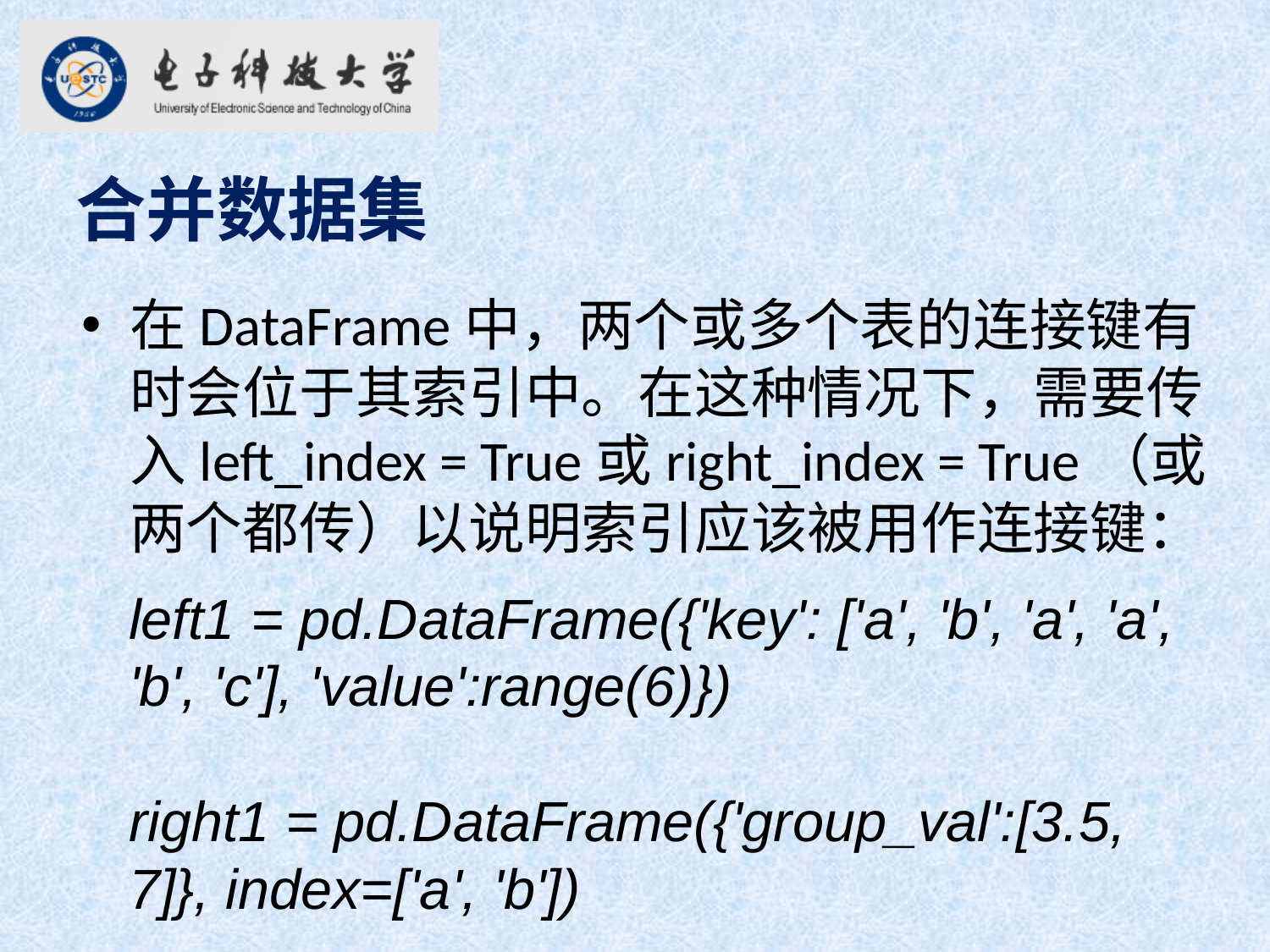

合并数据集

在DataFrame中，两个或多个表的连接键有时会位于其索引中。在这种情况下，需要传入left_index = True或right_index = True（或两个都传）以说明索引应该被用作连接键：
left1 = pd.DataFrame({'key': ['a', 'b', 'a', 'a', 'b', 'c'], 'value':range(6)})

right1 = pd.DataFrame({'group_val':[3.5, 7]}, index=['a', 'b'])